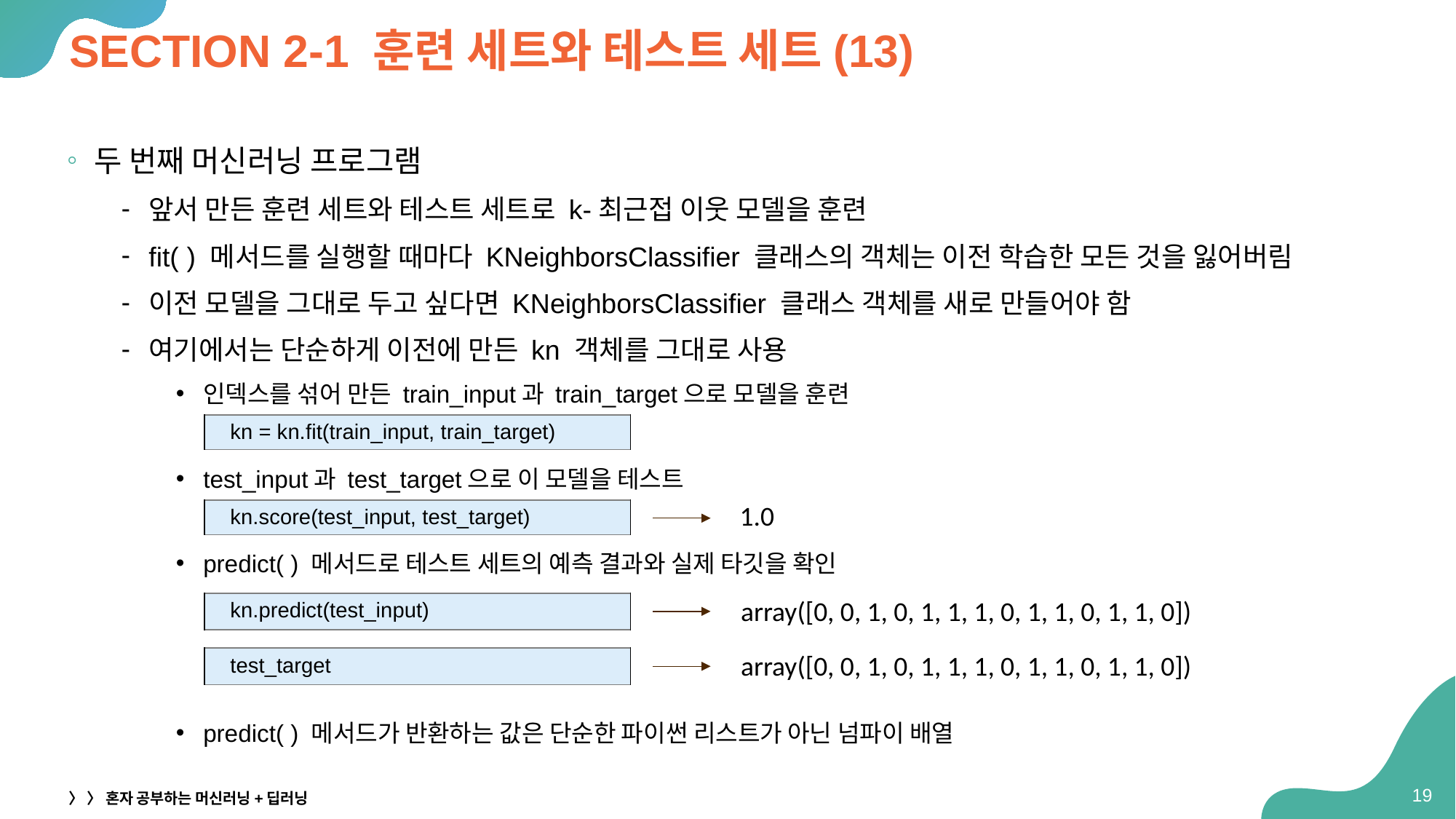

# SECTION 2-1 훈련 세트와 테스트 세트(13)
두 번째 머신러닝 프로그램
앞서 만든 훈련 세트와 테스트 세트로 k-최근접 이웃 모델을 훈련
fit( ) 메서드를 실행할 때마다 KNeighborsClassifier 클래스의 객체는 이전 학습한 모든 것을 잃어버림
이전 모델을 그대로 두고 싶다면 KNeighborsClassifier 클래스 객체를 새로 만들어야 함
여기에서는 단순하게 이전에 만든 kn 객체를 그대로 사용
인덱스를 섞어 만든 train_input과 train_target으로 모델을 훈련

test_input과 test_target으로 이 모델을 테스트

predict( ) 메서드로 테스트 세트의 예측 결과와 실제 타깃을 확인

predict( ) 메서드가 반환하는 값은 단순한 파이썬 리스트가 아닌 넘파이 배열
| kn = kn.fit(train\_input, train\_target) |
| --- |
1.0
| kn.score(test\_input, test\_target) |
| --- |
array([0, 0, 1, 0, 1, 1, 1, 0, 1, 1, 0, 1, 1, 0])
| kn.predict(test\_input) |
| --- |
array([0, 0, 1, 0, 1, 1, 1, 0, 1, 1, 0, 1, 1, 0])
| test\_target |
| --- |
19
〉 〉 혼자 공부하는 머신러닝+딥러닝